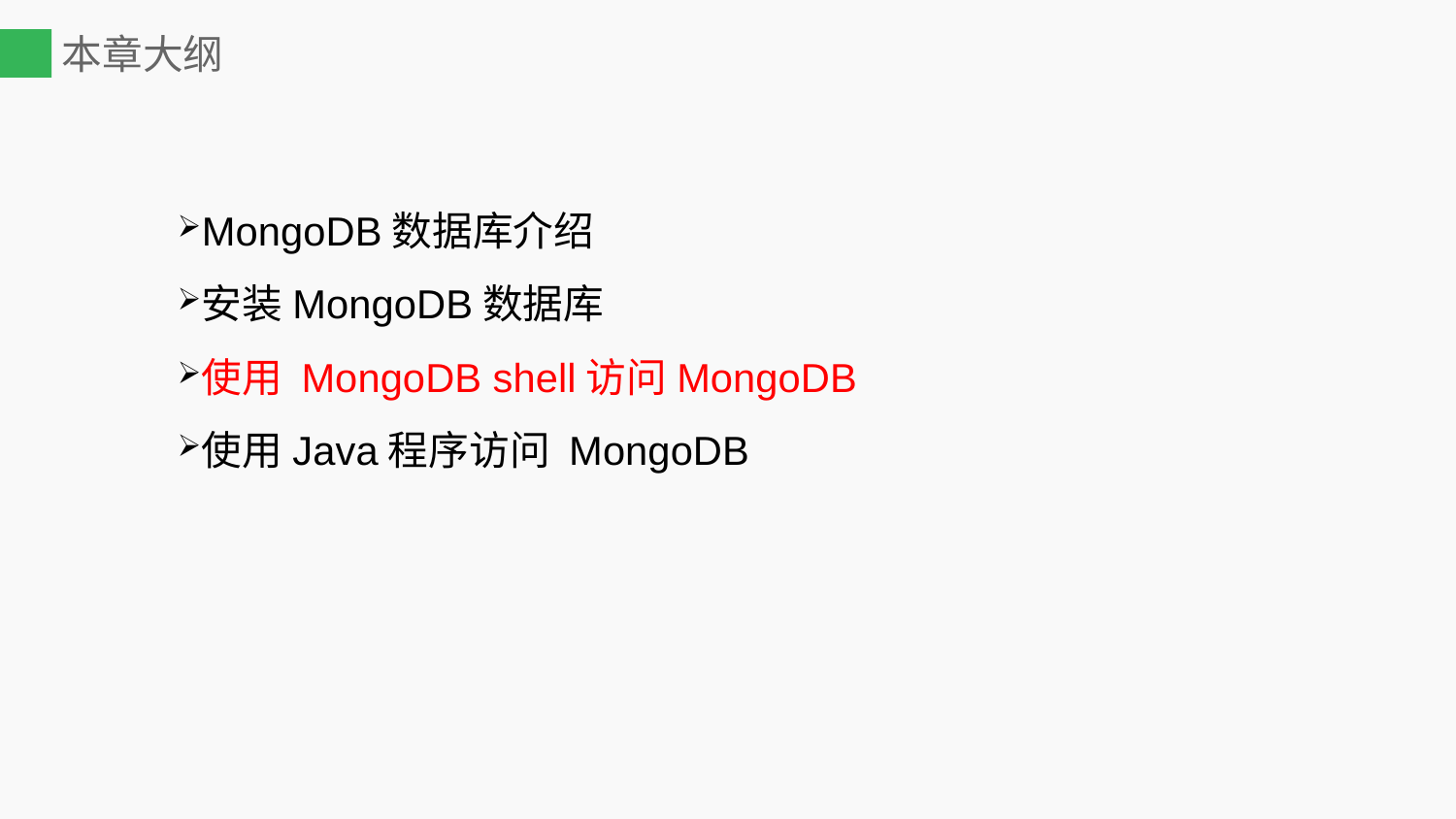

# 本章大纲
MongoDB数据库介绍
安装MongoDB数据库
使用 MongoDB shell访问MongoDB
使用Java程序访问 MongoDB